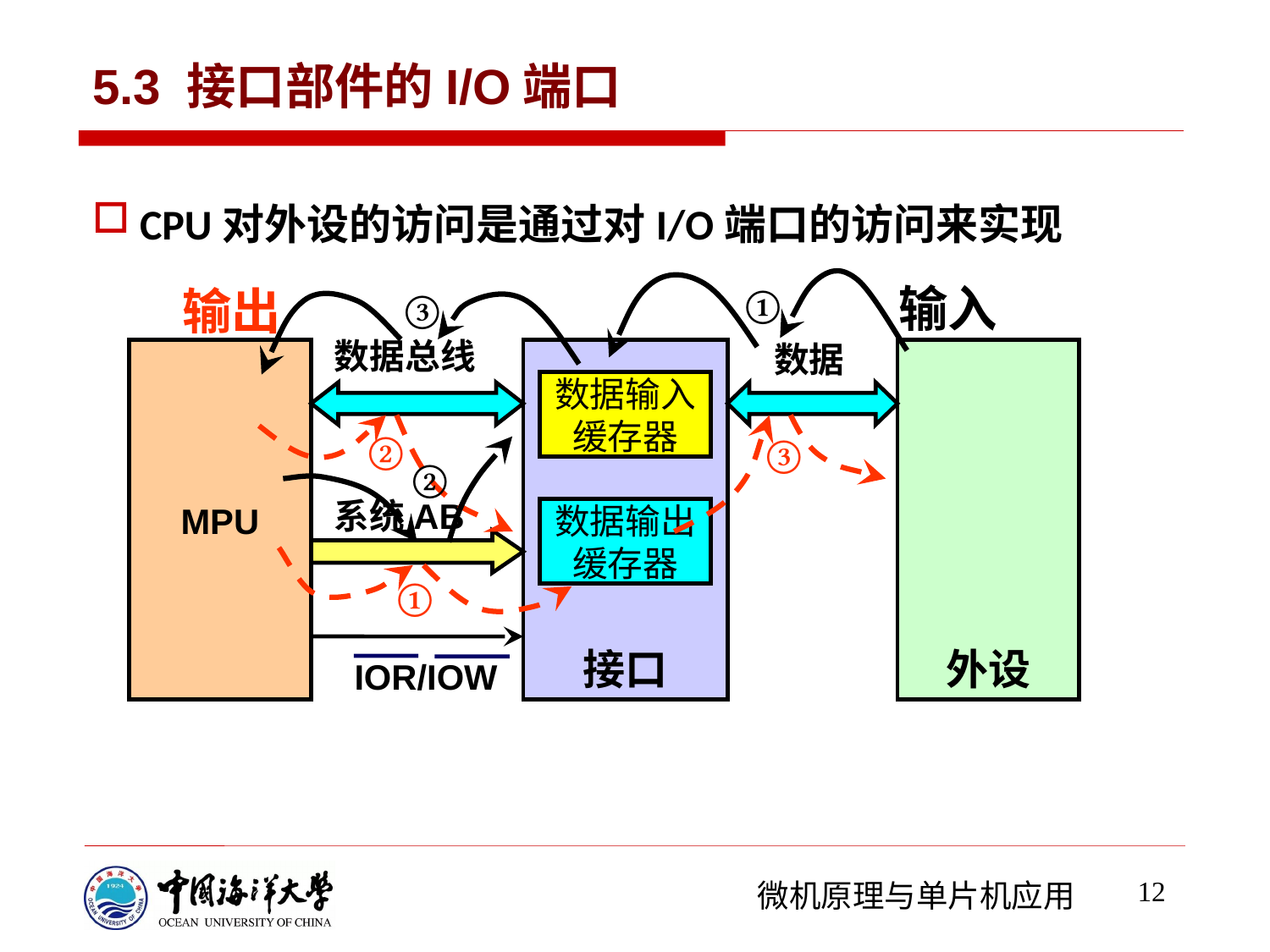

# 5.3 接口部件的I/O端口
CPU对外设的访问是通过对I/O端口的访问来实现

①
输入
输出
③

数据总线
数据
MPU
接口
外设
数据输入缓存器

系统AB
数据输出缓存器

IOR/IOW

②

③

②

①

12